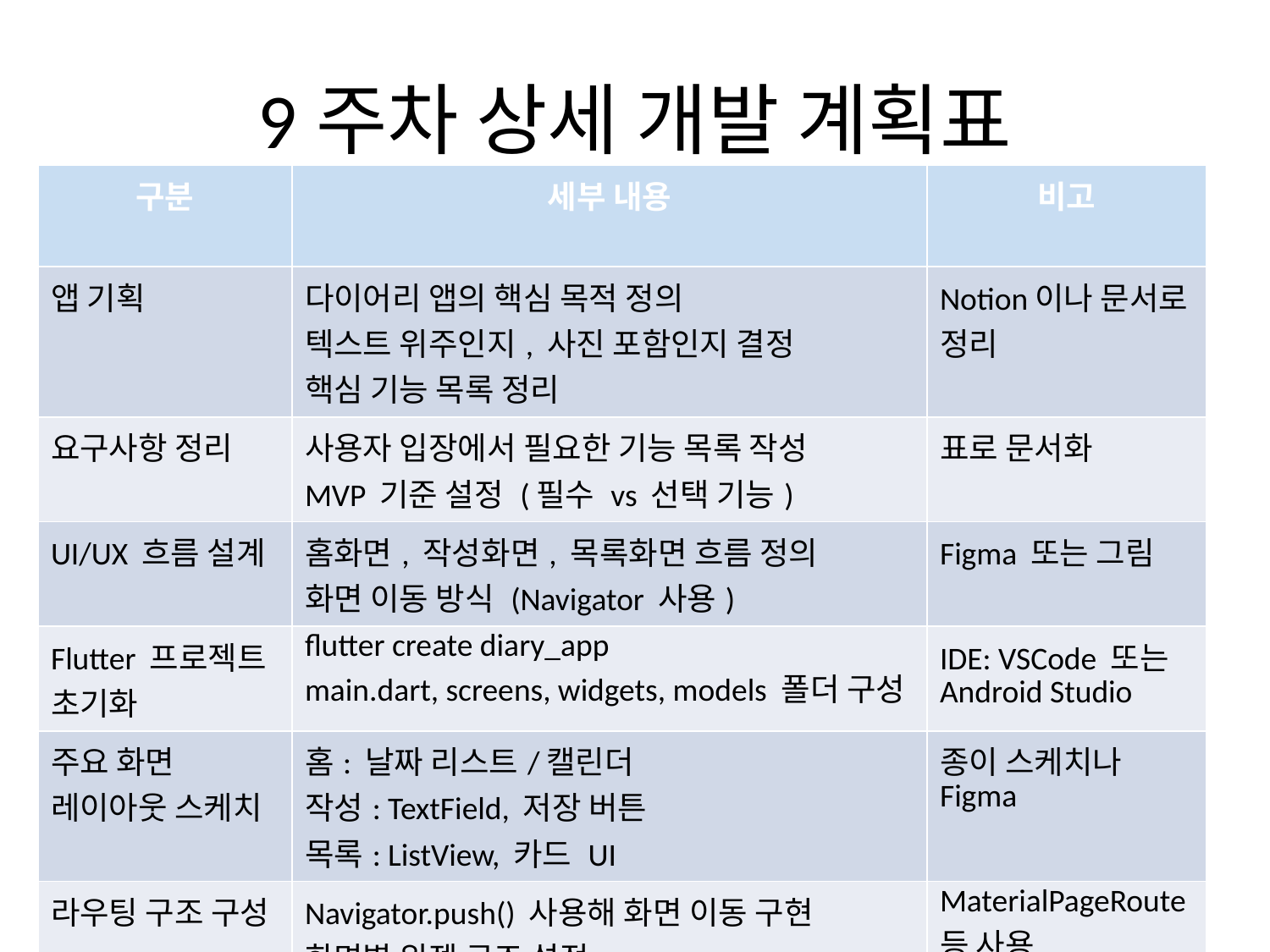

# 9주차 상세 개발 계획표
| 구분 | 세부 내용 | 비고 |
| --- | --- | --- |
| 앱 기획 | 다이어리 앱의 핵심 목적 정의 텍스트 위주인지, 사진 포함인지 결정 핵심 기능 목록 정리 | Notion이나 문서로 정리 |
| 요구사항 정리 | 사용자 입장에서 필요한 기능 목록 작성 MVP 기준 설정 (필수 vs 선택 기능) | 표로 문서화 |
| UI/UX 흐름 설계 | 홈화면, 작성화면, 목록화면 흐름 정의 화면 이동 방식 (Navigator 사용) | Figma 또는 그림 |
| Flutter 프로젝트 초기화 | flutter create diary\_app main.dart, screens, widgets, models 폴더 구성 | IDE: VSCode 또는 Android Studio |
| 주요 화면 레이아웃 스케치 | 홈: 날짜 리스트/캘린더 작성: TextField, 저장 버튼 목록: ListView, 카드 UI | 종이 스케치나 Figma |
| 라우팅 구조 구성 | Navigator.push() 사용해 화면 이동 구현 화면별 위젯 구조 설정 | MaterialPageRoute 등 사용 |
| 일정 공유 및 커밋 | GitHub 초기 커밋 계획서 문서 공유 | 협업 시 필수 |